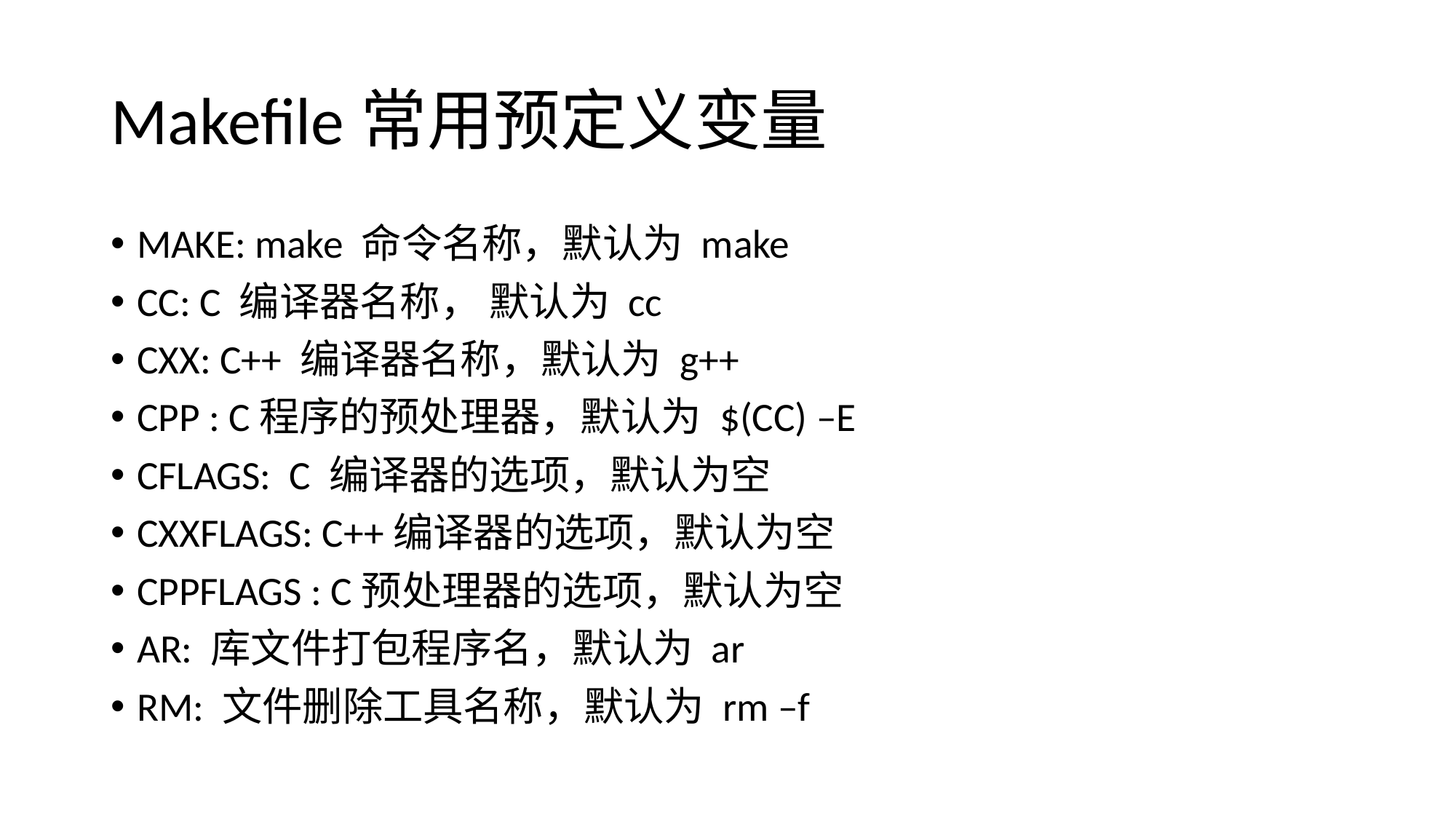

# Makefile常用预定义变量
MAKE: make 命令名称，默认为 make
CC: C 编译器名称， 默认为 cc
CXX: C++ 编译器名称，默认为 g++
CPP : C程序的预处理器，默认为 $(CC) –E
CFLAGS:  C 编译器的选项，默认为空
CXXFLAGS: C++编译器的选项，默认为空
CPPFLAGS : C预处理器的选项，默认为空
AR: 库文件打包程序名，默认为 ar
RM: 文件删除工具名称，默认为 rm –f